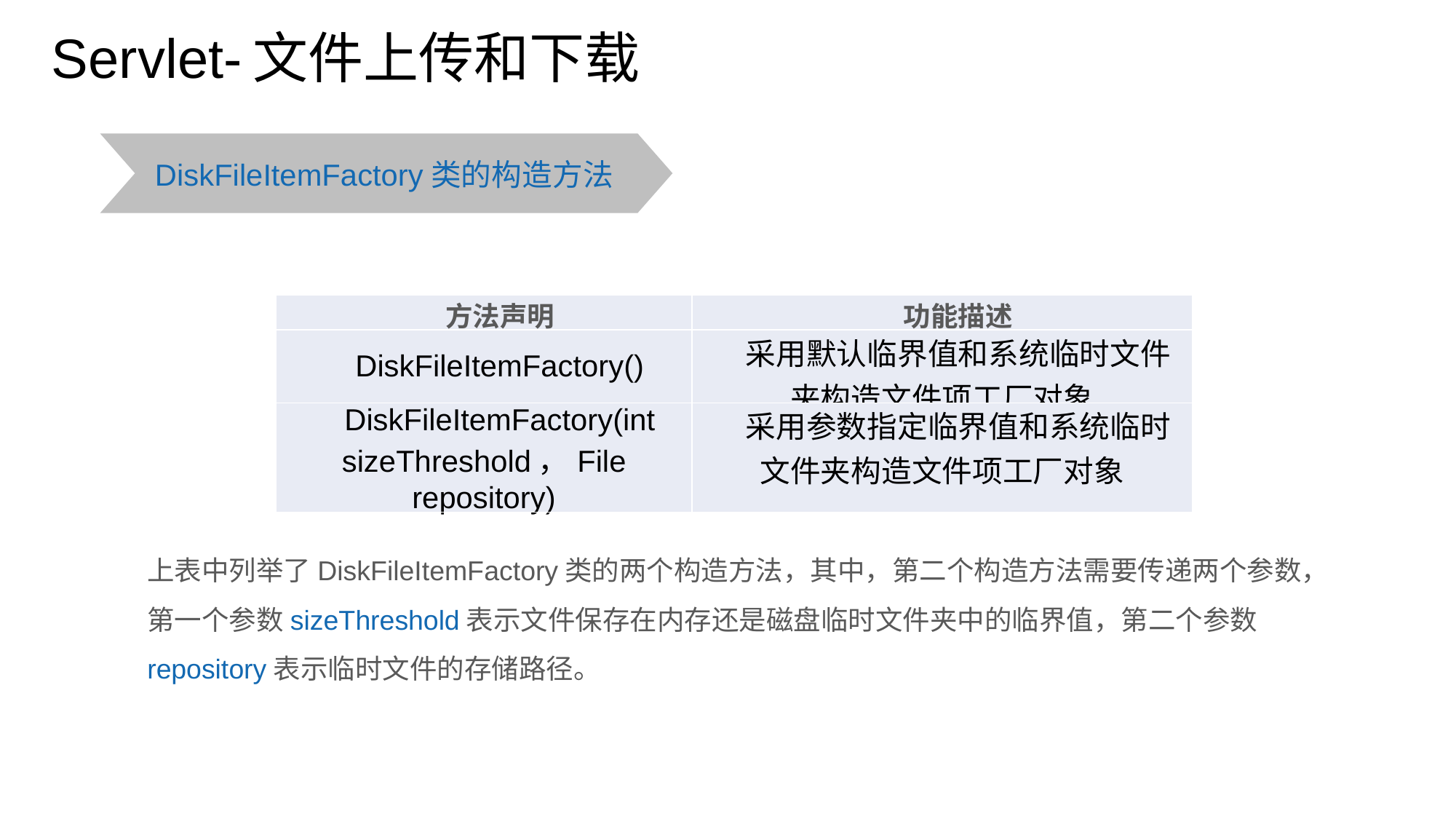

Servlet-文件上传和下载

DiskFileItemFactory类的构造方法
| 方法声明 | 功能描述 |
| --- | --- |
| DiskFileItemFactory() | 采用默认临界值和系统临时文件夹构造文件项工厂对象 |
| DiskFileItemFactory(int sizeThreshold，File repository) | 采用参数指定临界值和系统临时文件夹构造文件项工厂对象 |
上表中列举了DiskFileItemFactory类的两个构造方法，其中，第二个构造方法需要传递两个参数，第一个参数sizeThreshold表示文件保存在内存还是磁盘临时文件夹中的临界值，第二个参数repository表示临时文件的存储路径。